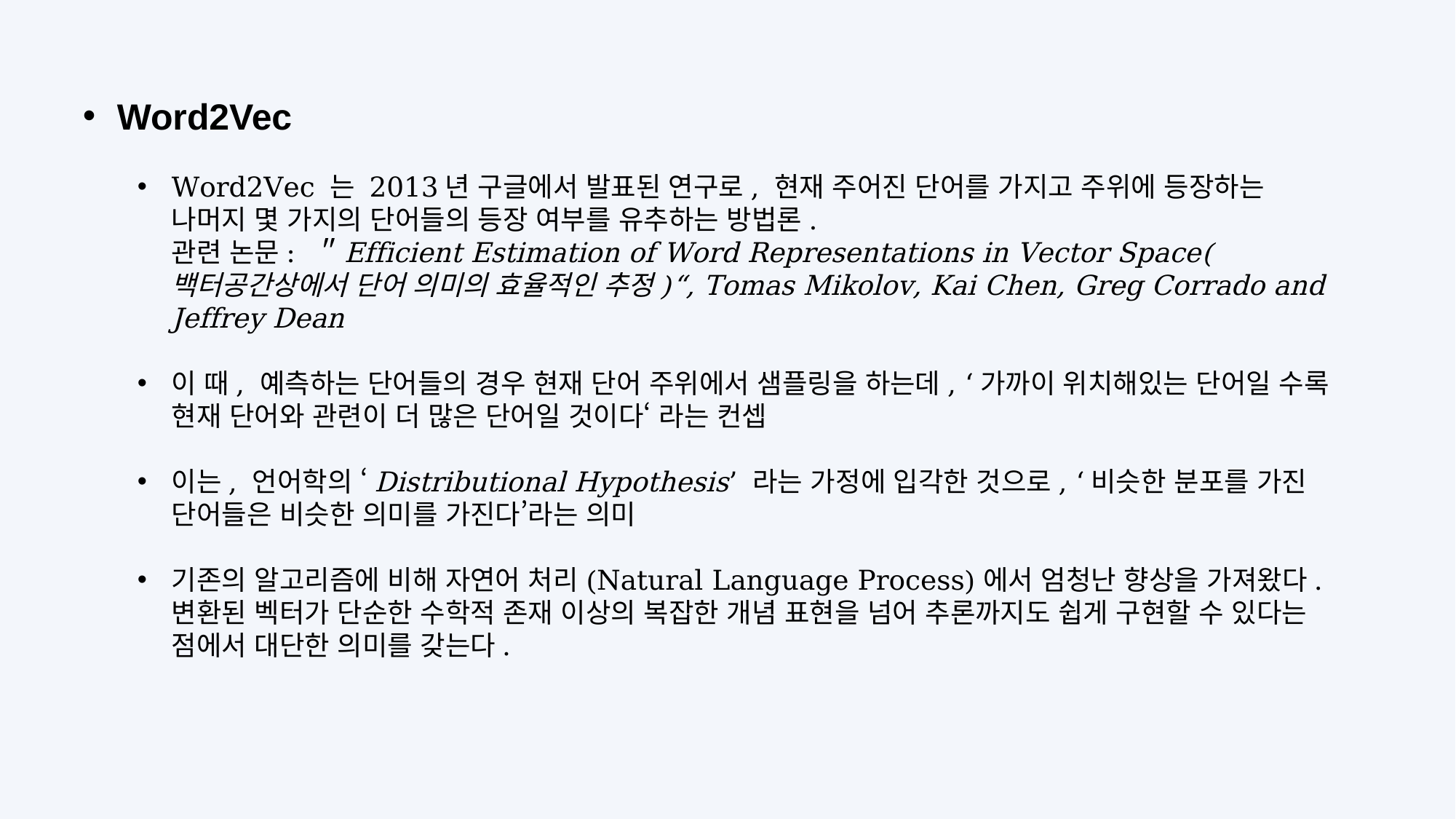

Word2Vec

Word2Vec 는 2013년 구글에서 발표된 연구로, 현재 주어진 단어를 가지고 주위에 등장하는 나머지 몇 가지의 단어들의 등장 여부를 유추하는 방법론.
관련 논문: ＂Efficient Estimation of Word Representations in Vector Space(백터공간상에서 단어 의미의 효율적인 추정)“, Tomas Mikolov, Kai Chen, Greg Corrado and Jeffrey Dean

이 때, 예측하는 단어들의 경우 현재 단어 주위에서 샘플링을 하는데, ‘가까이 위치해있는 단어일 수록 현재 단어와 관련이 더 많은 단어일 것이다‘ 라는 컨셉

이는, 언어학의 ‘Distributional Hypothesis’ 라는 가정에 입각한 것으로, ‘비슷한 분포를 가진 단어들은 비슷한 의미를 가진다’라는 의미

기존의 알고리즘에 비해 자연어 처리(Natural Language Process)에서 엄청난 향상을 가져왔다. 변환된 벡터가 단순한 수학적 존재 이상의 복잡한 개념 표현을 넘어 추론까지도 쉽게 구현할 수 있다는 점에서 대단한 의미를 갖는다.